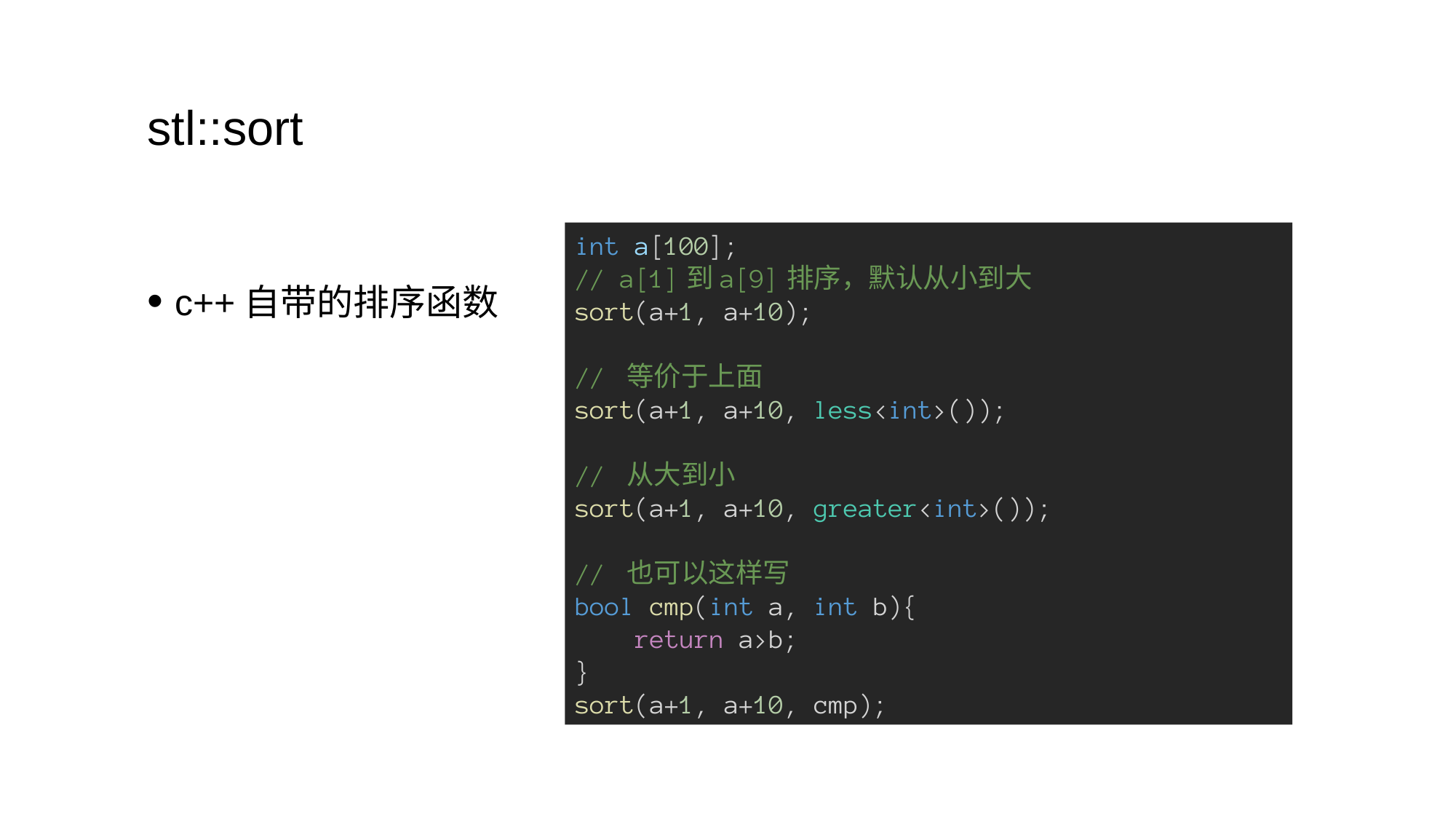

stl::sort
int a[100];
// a[1]到a[9]排序，默认从小到大
sort(a+1, a+10);
// 等价于上面
sort(a+1, a+10, less<int>());
// 从大到小
sort(a+1, a+10, greater<int>());

// 也可以这样写
bool cmp(int a, int b){
    return a>b;
}
sort(a+1, a+10, cmp);
c++自带的排序函数